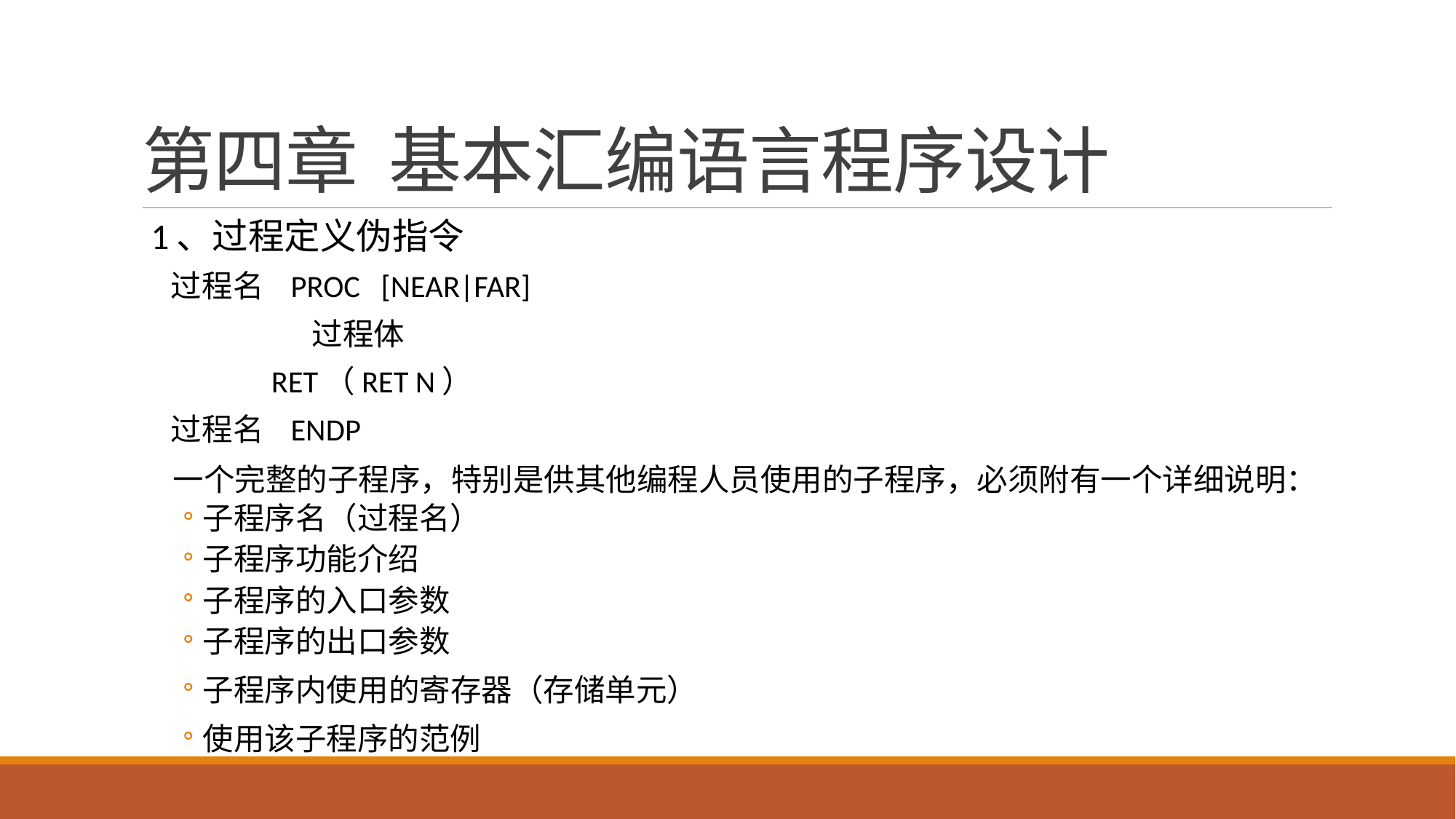

# 第四章  基本汇编语言程序设计
1、过程定义伪指令
  过程名   PROC   [NEAR|FAR]
	         过程体
	    RET（RET N）
  过程名   ENDP
    一个完整的子程序，特别是供其他编程人员使用的子程序，必须附有一个详细说明：
子程序名（过程名）
子程序功能介绍
子程序的入口参数
子程序的出口参数
子程序内使用的寄存器（存储单元）
使用该子程序的范例